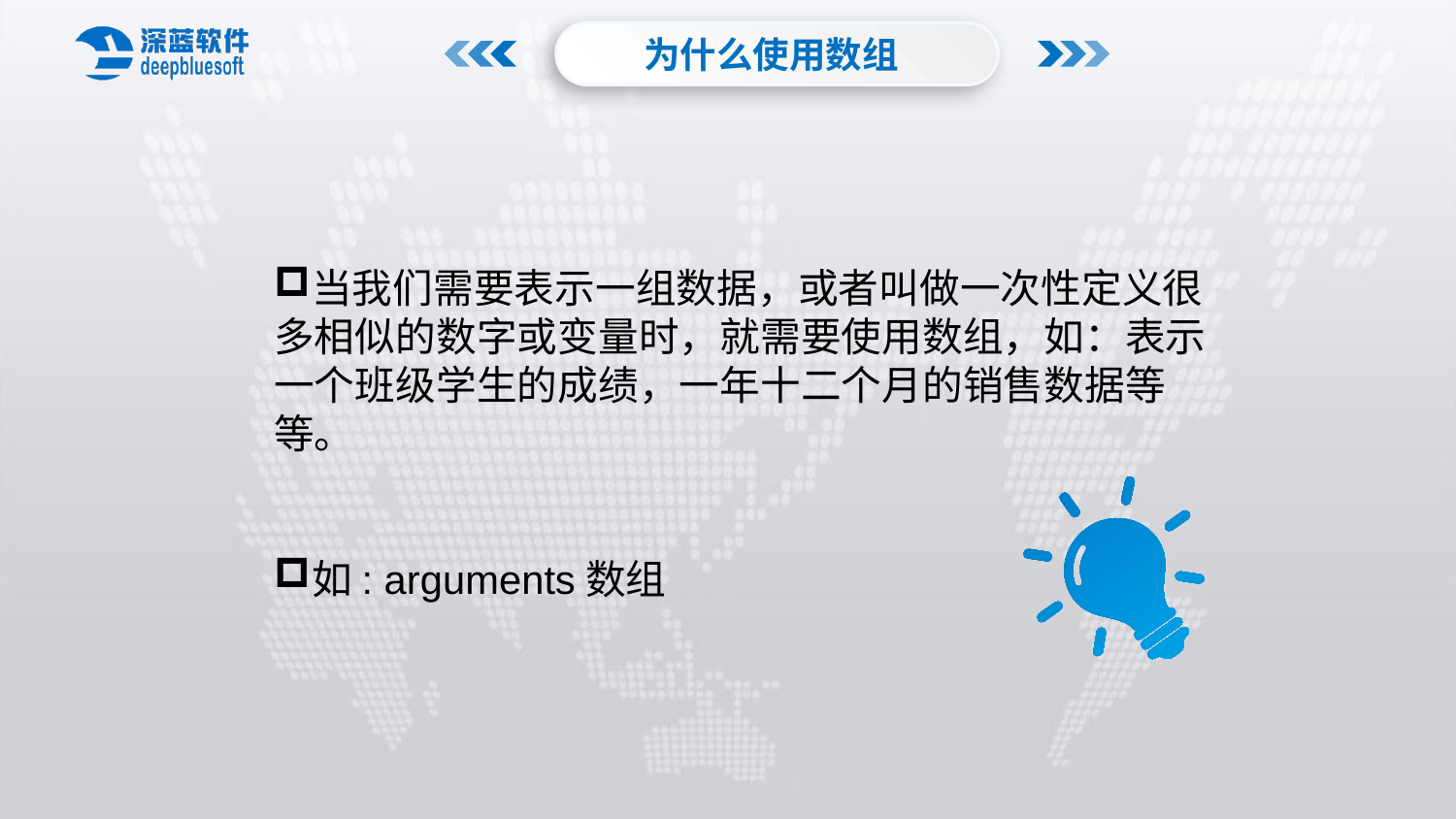

为什么使用数组

当我们需要表示一组数据，或者叫做一次性定义很多相似的数字或变量时，就需要使用数组，如：表示一个班级学生的成绩，一年十二个月的销售数据等等。

如: arguments数组